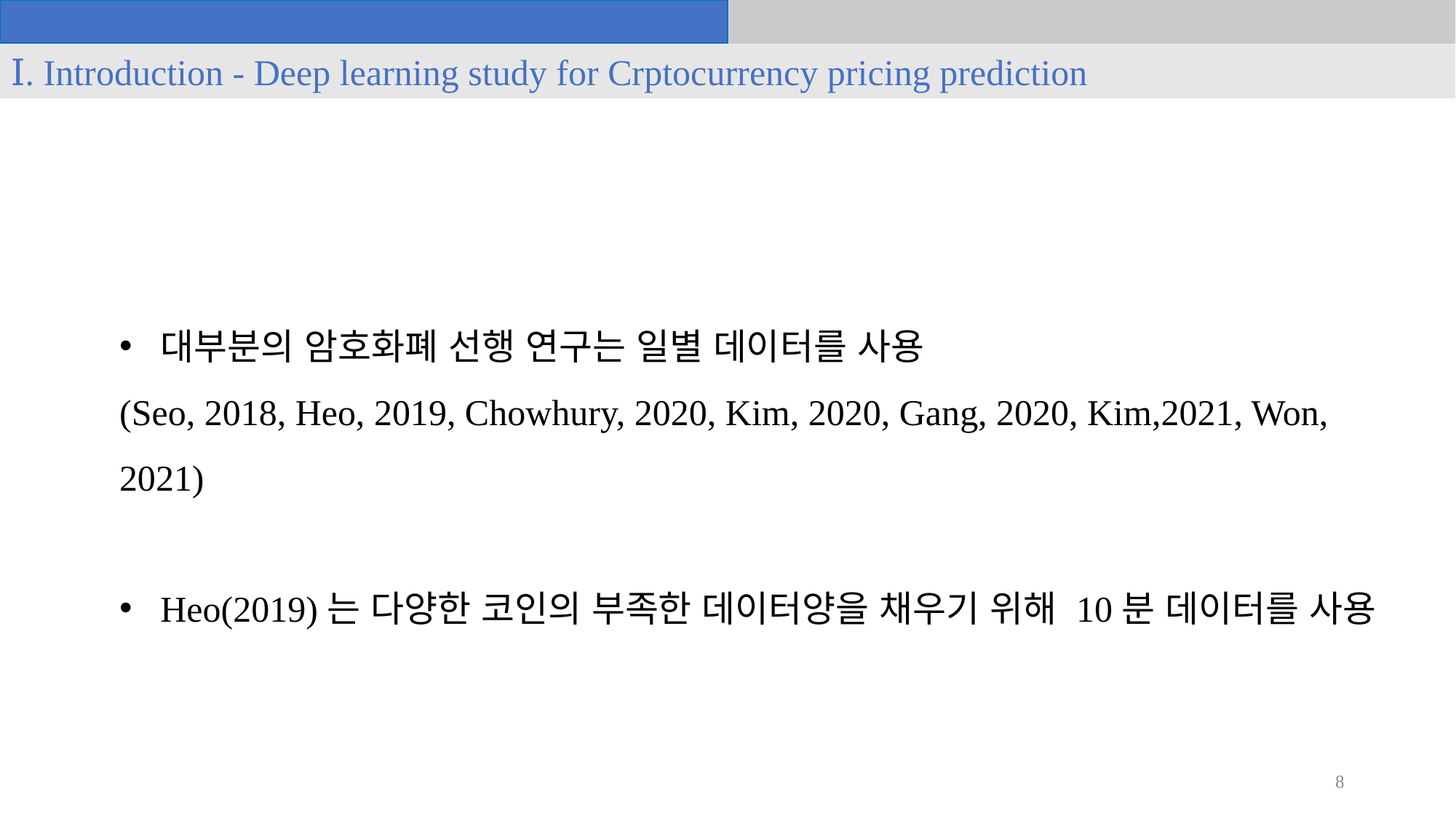

Ⅰ. Introduction - Deep learning study for Crptocurrency pricing prediction
대부분의 암호화폐 선행 연구는 일별 데이터를 사용
(Seo, 2018, Heo, 2019, Chowhury, 2020, Kim, 2020, Gang, 2020, Kim,2021, Won, 2021)

Heo(2019)는 다양한 코인의 부족한 데이터양을 채우기 위해 10분 데이터를 사용
8